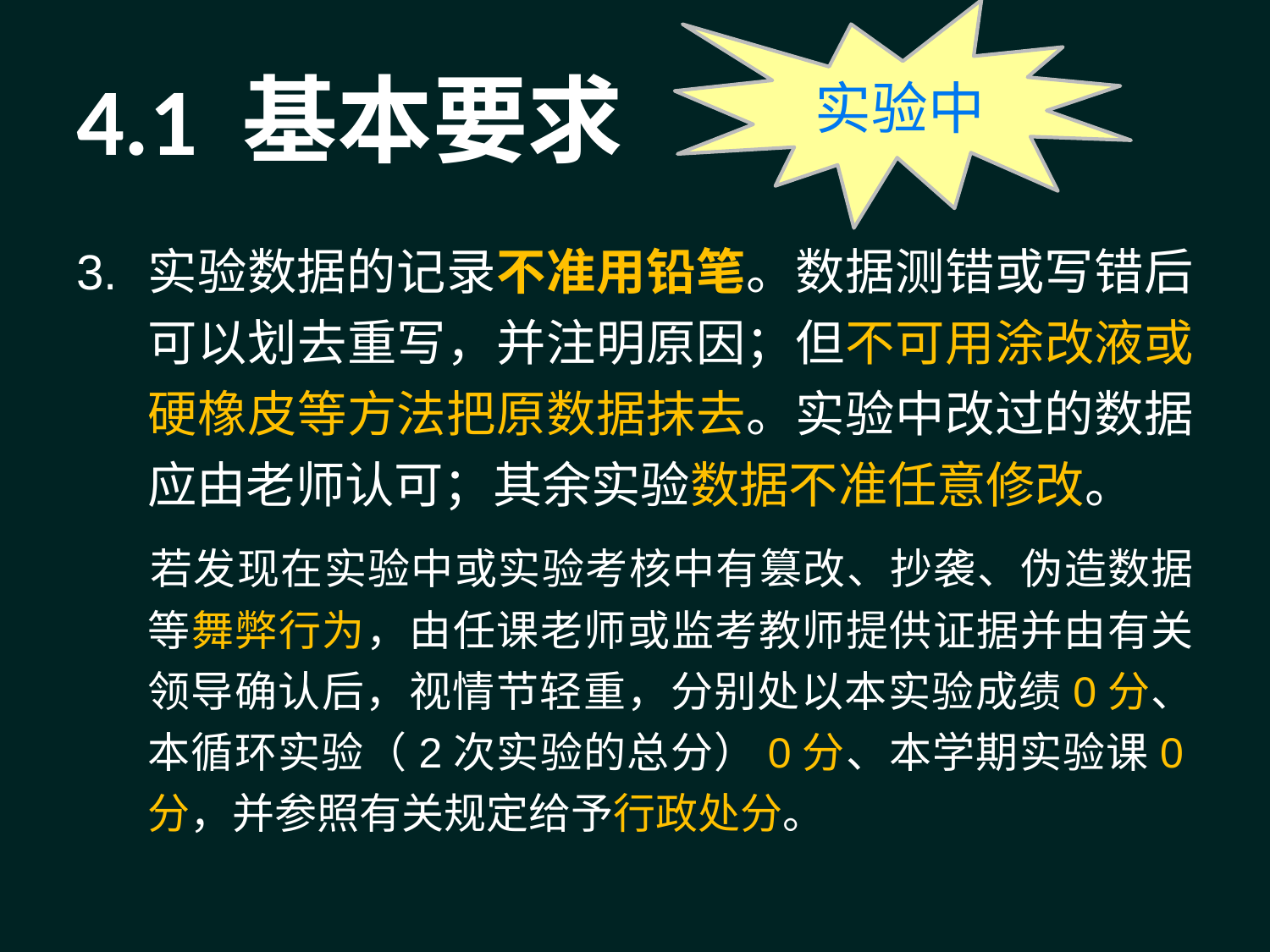

4.1 基本要求
实验数据的记录不准用铅笔。数据测错或写错后可以划去重写，并注明原因；但不可用涂改液或硬橡皮等方法把原数据抹去。实验中改过的数据应由老师认可；其余实验数据不准任意修改。
     若发现在实验中或实验考核中有篡改、抄袭、伪造数据等舞弊行为，由任课老师或监考教师提供证据并由有关领导确认后，视情节轻重，分别处以本实验成绩0分、本循环实验（2次实验的总分）0分、本学期实验课0分，并参照有关规定给予行政处分。

实验中